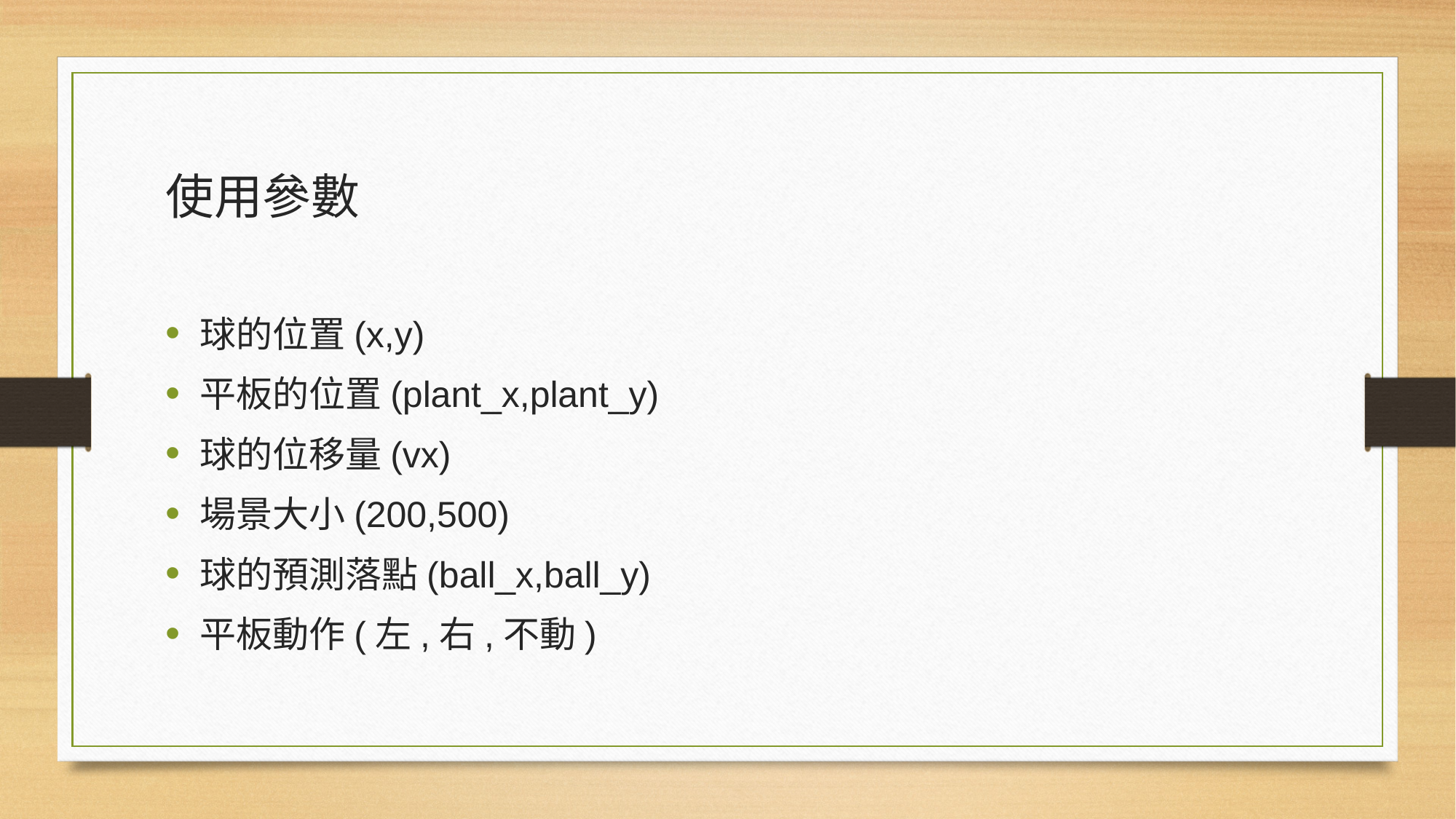

# 使用參數
球的位置(x,y)
平板的位置(plant_x,plant_y)
球的位移量(vx)
場景大小(200,500)
球的預測落點(ball_x,ball_y)
平板動作(左,右,不動)